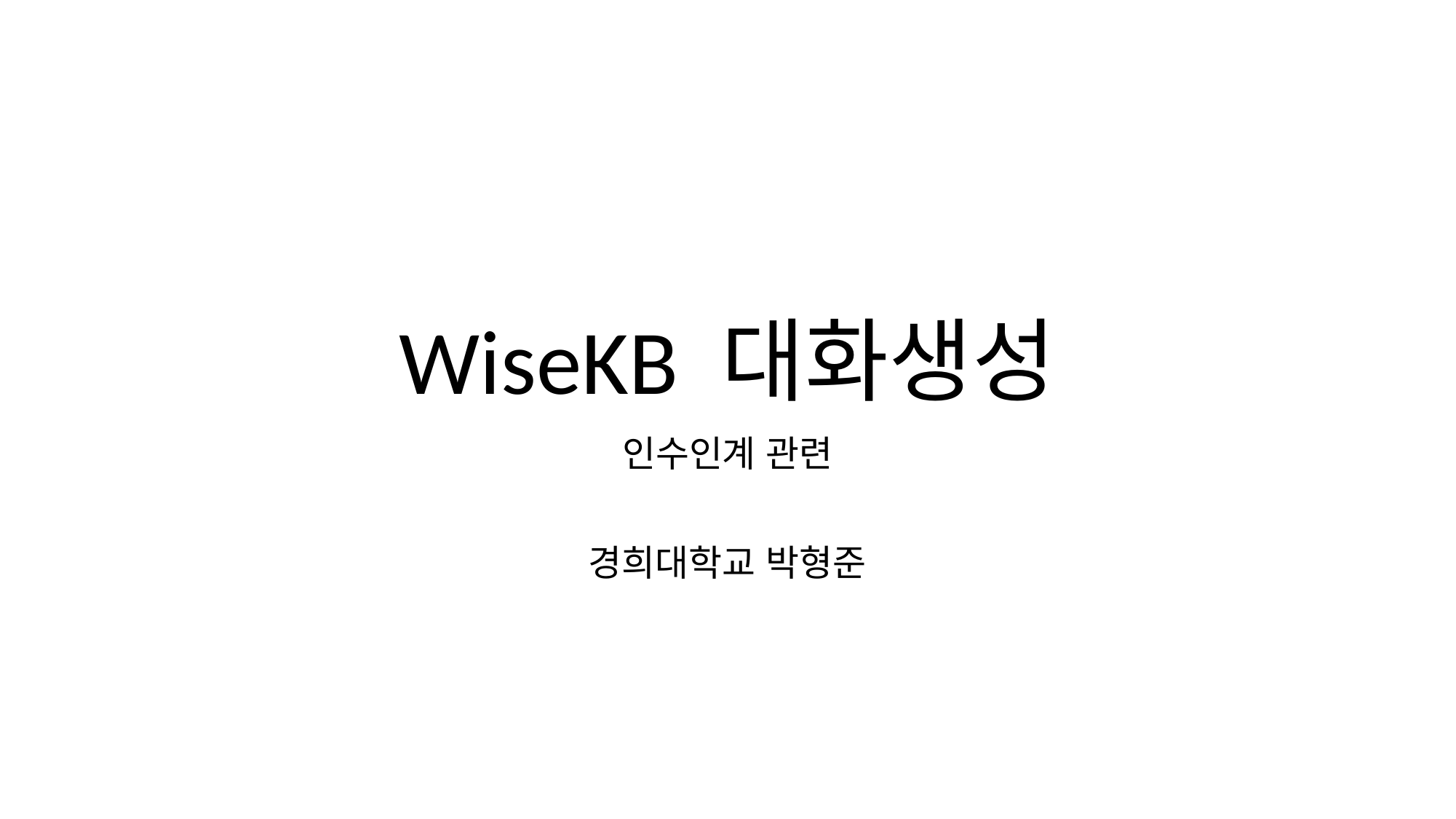

# WiseKB 대화생성
인수인계 관련

경희대학교 박형준